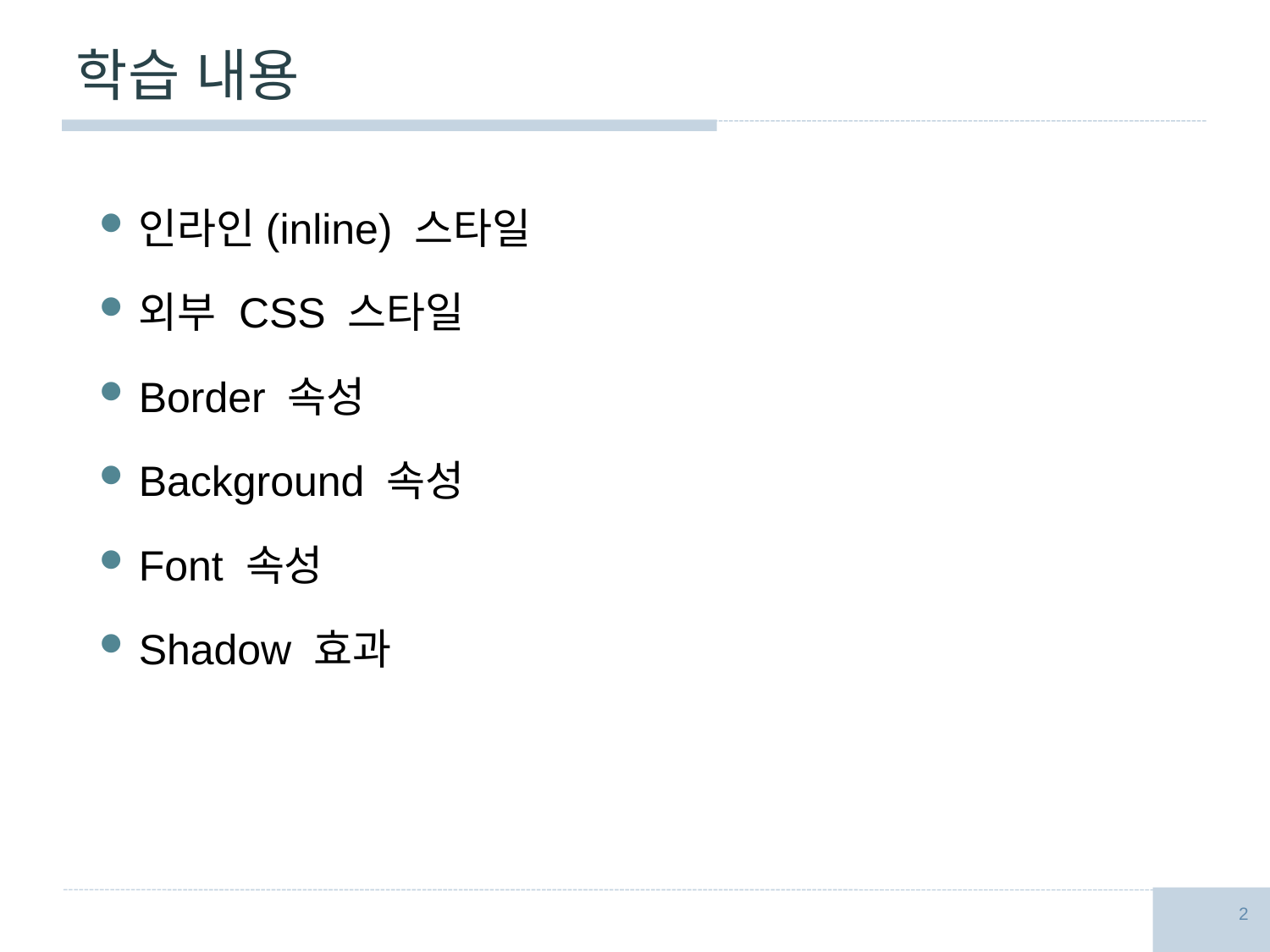

# 학습 내용
인라인(inline) 스타일
외부 CSS 스타일
Border 속성
Background 속성
Font 속성
Shadow 효과